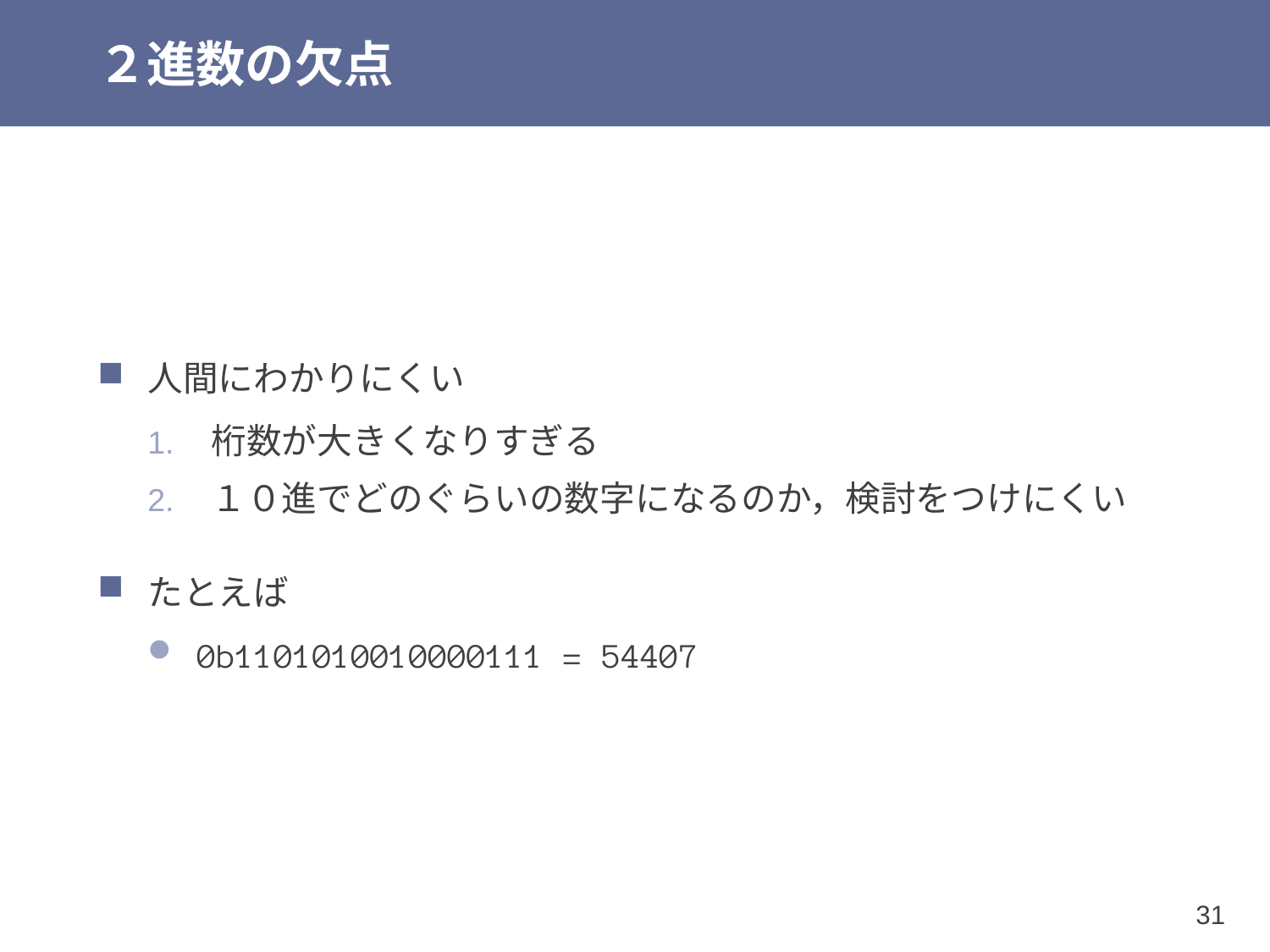

# ２進数の欠点
人間にわかりにくい
桁数が大きくなりすぎる
１０進でどのぐらいの数字になるのか，検討をつけにくい
たとえば
0b1101010010000111 = 54407